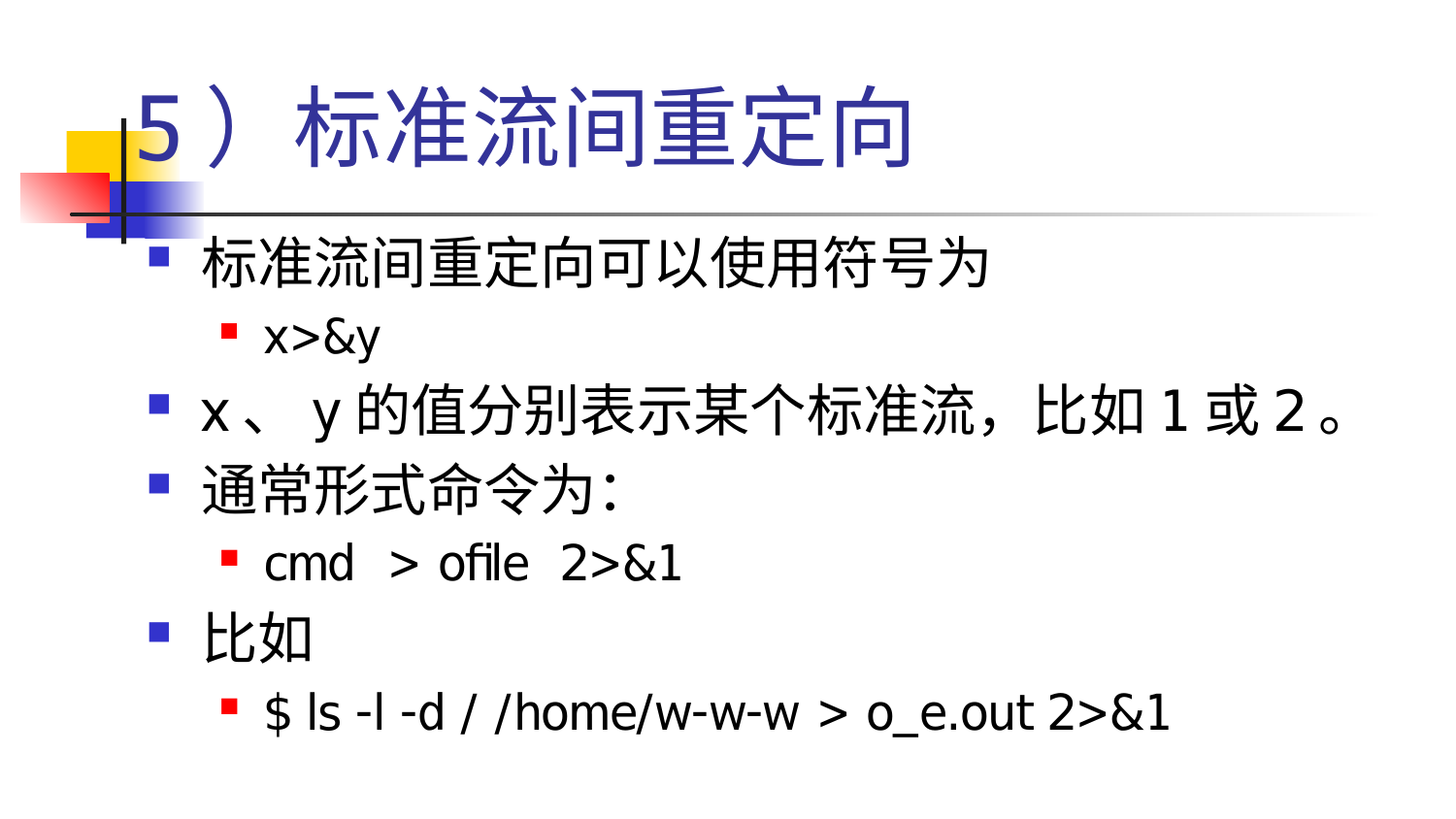

# 5）标准流间重定向
标准流间重定向可以使用符号为
x>&y
x、y的值分别表示某个标准流，比如1或2。
通常形式命令为：
cmd  > ofile  2>&1
比如
$ ls -l -d / /home/w-w-w > o_e.out 2>&1